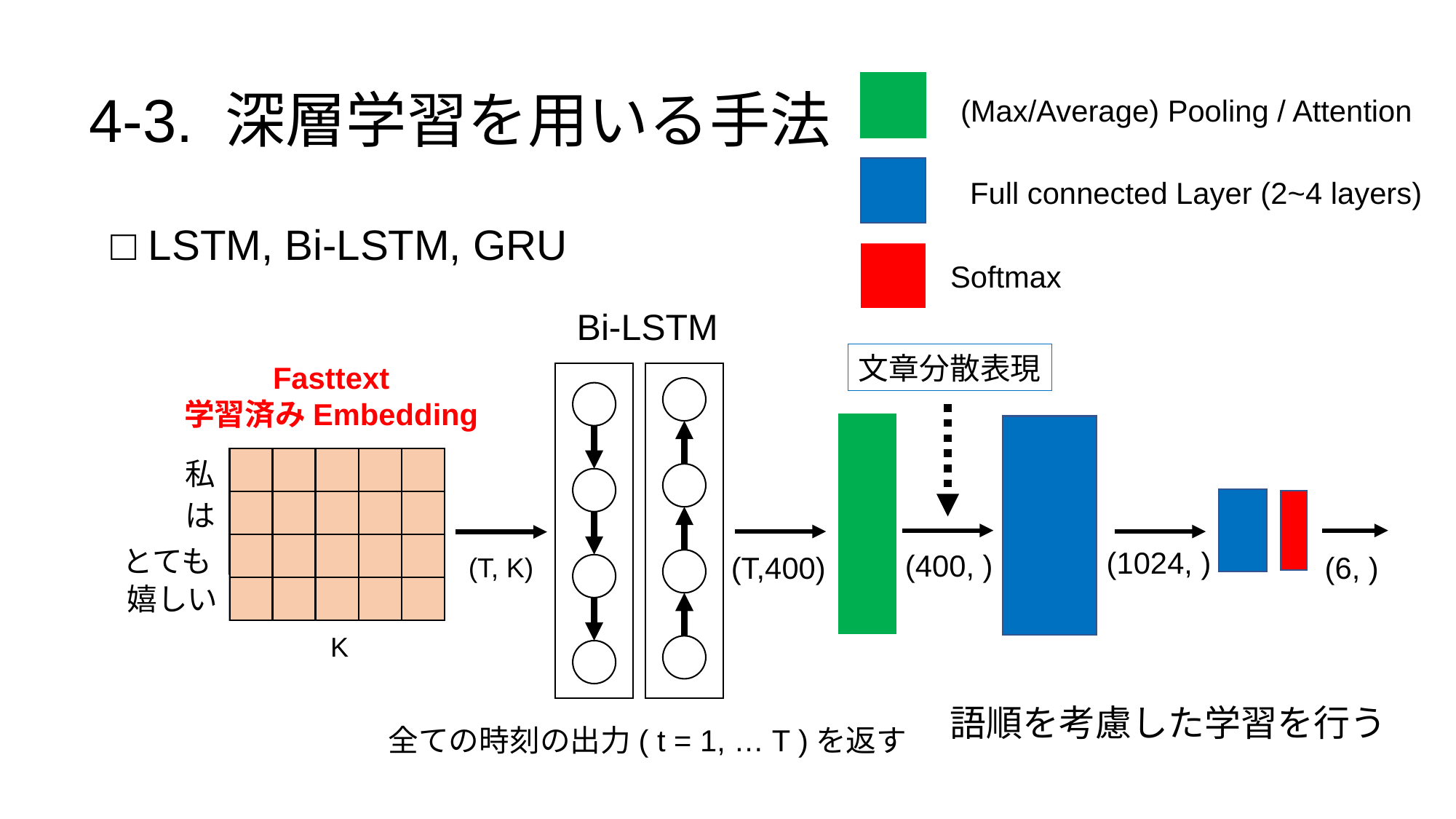

# 4-3. 深層学習を用いる手法

(Max/Average) Pooling / Attention

Full connected Layer (2~4 layers)
□ LSTM, Bi-LSTM, GRU

Softmax
Bi-LSTM
文章分散表現
Fasttext
学習済みEmbedding

私

は

とても
(1024, )
(400, )
(T,400)
(6, )
(T, K)
嬉しい

K
語順を考慮した学習を行う
全ての時刻の出力( t = 1, … T )を返す